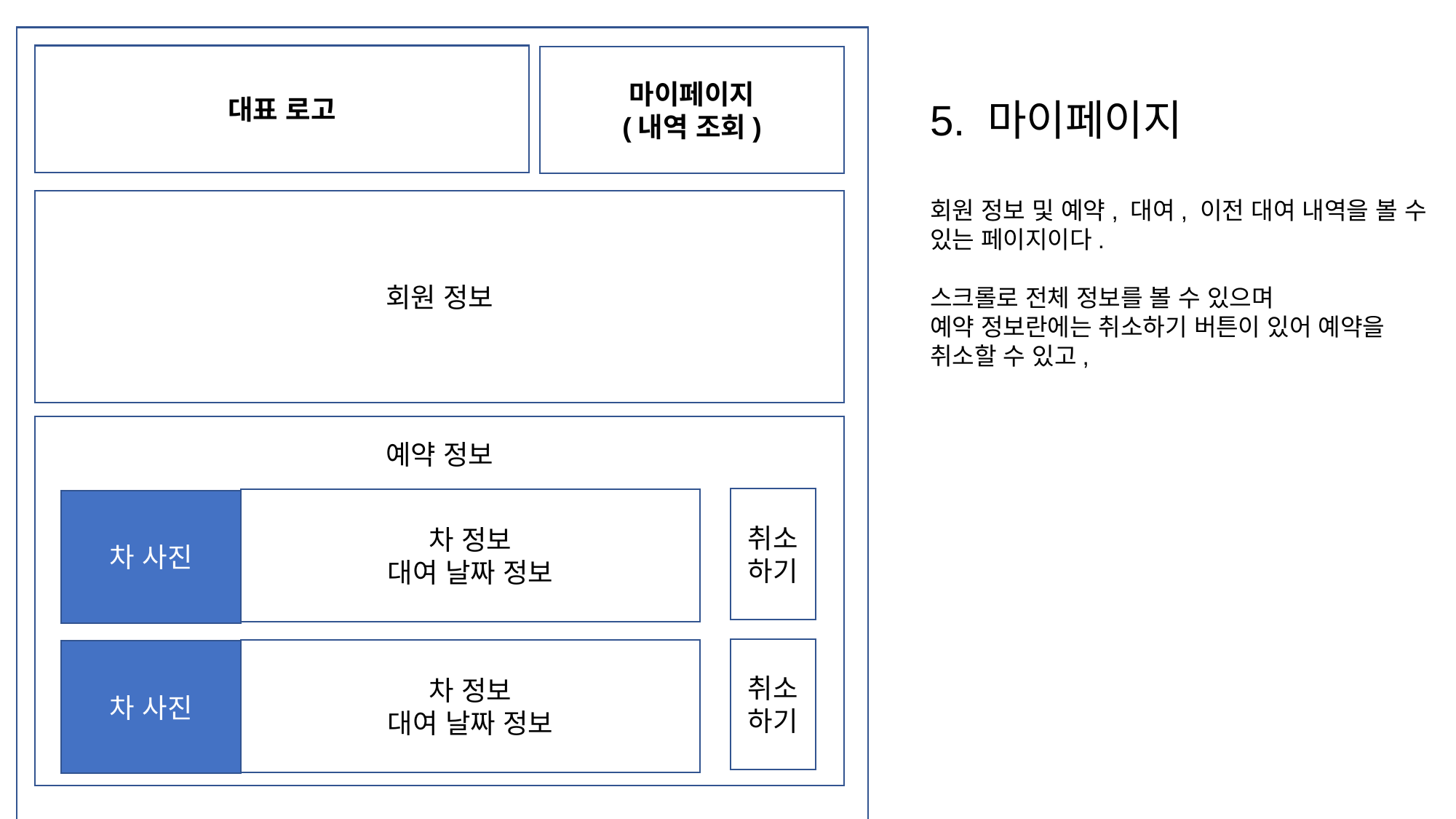

대표 로고
마이페이지
(내역 조회)
5. 마이페이지

회원 정보 및 예약, 대여, 이전 대여 내역을 볼 수 있는 페이지이다.

스크롤로 전체 정보를 볼 수 있으며
예약 정보란에는 취소하기 버튼이 있어 예약을 취소할 수 있고,

회원 정보
예약 정보

취소
하기
차 정보
대여 날짜 정보
차 사진
취소
하기
차 정보
대여 날짜 정보
차 사진